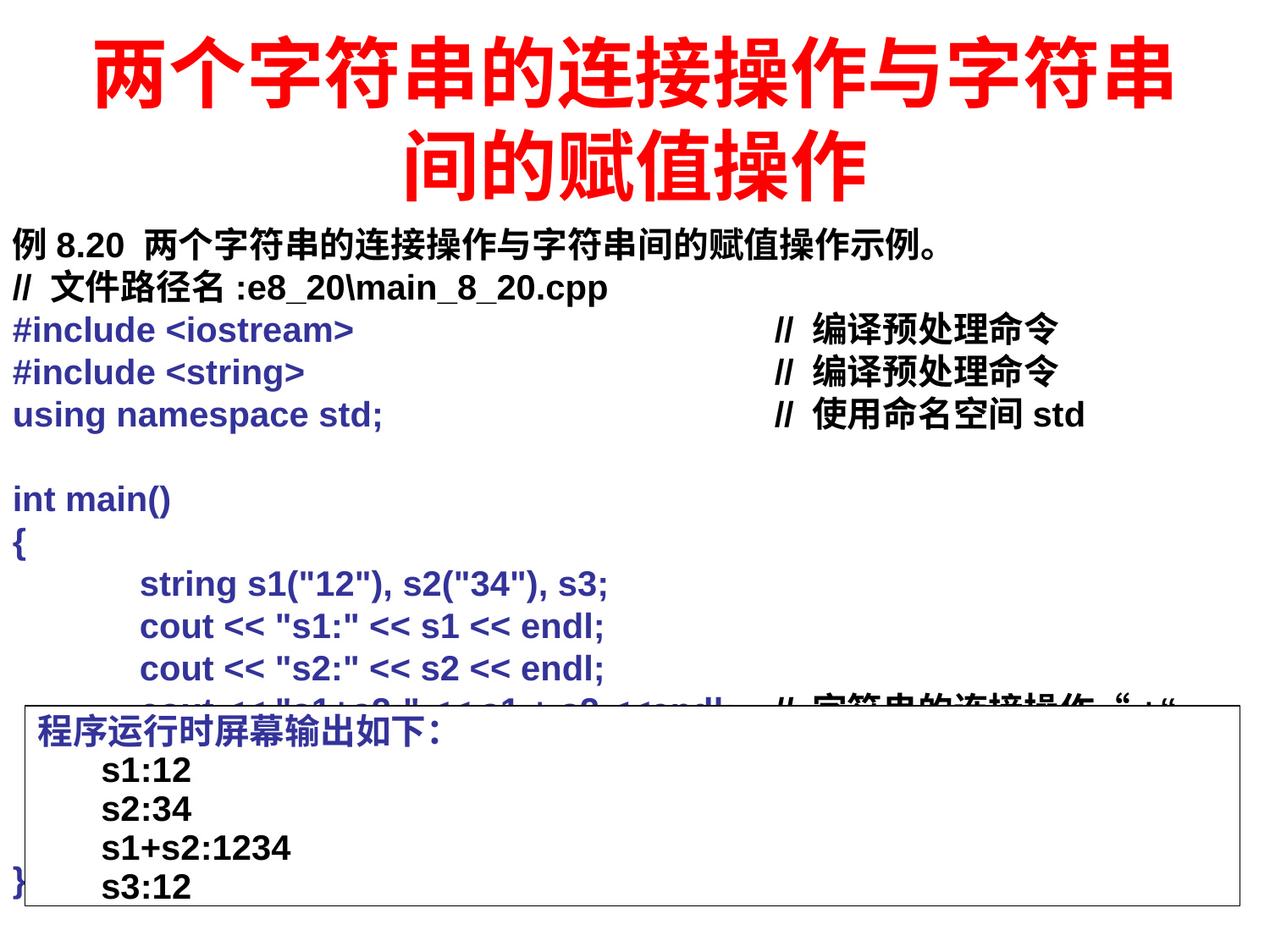

# 两个字符串的连接操作与字符串间的赋值操作
例8.20 两个字符串的连接操作与字符串间的赋值操作示例。
// 文件路径名:e8_20\main_8_20.cpp
#include <iostream>               			// 编译预处理命令
#include <string>               			// 编译预处理命令
using namespace std;				// 使用命名空间std

int main()
{
	string s1("12"), s2("34"), s3;
	cout << "s1:" << s1 << endl;
	cout << "s2:" << s2 << endl;
	cout << "s1+s2:" << s1 + s2 <<endl;	// 字符串的连接操作“+“
	s3 = s1;				// 字符串的赋值操作
	cout << "s3:" << s3 << endl;
	return 0;				// 返回操作系统
}
程序运行时屏幕输出如下：
s1:12
s2:34
s1+s2:1234
s3:12